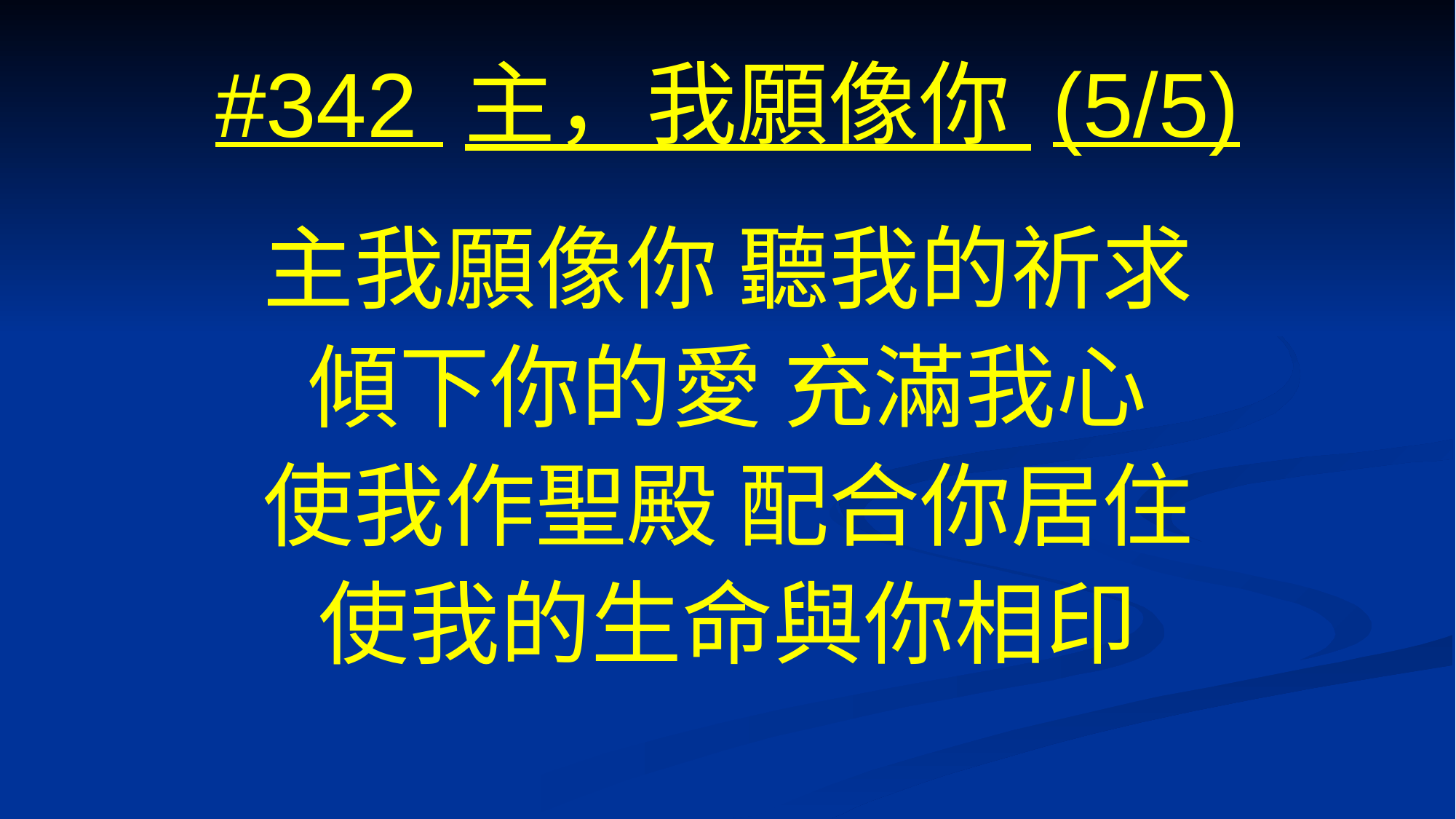

# #342 主，我願像你 (5/5)
主我願像你 聽我的祈求
傾下你的愛 充滿我心
使我作聖殿 配合你居住
使我的生命與你相印